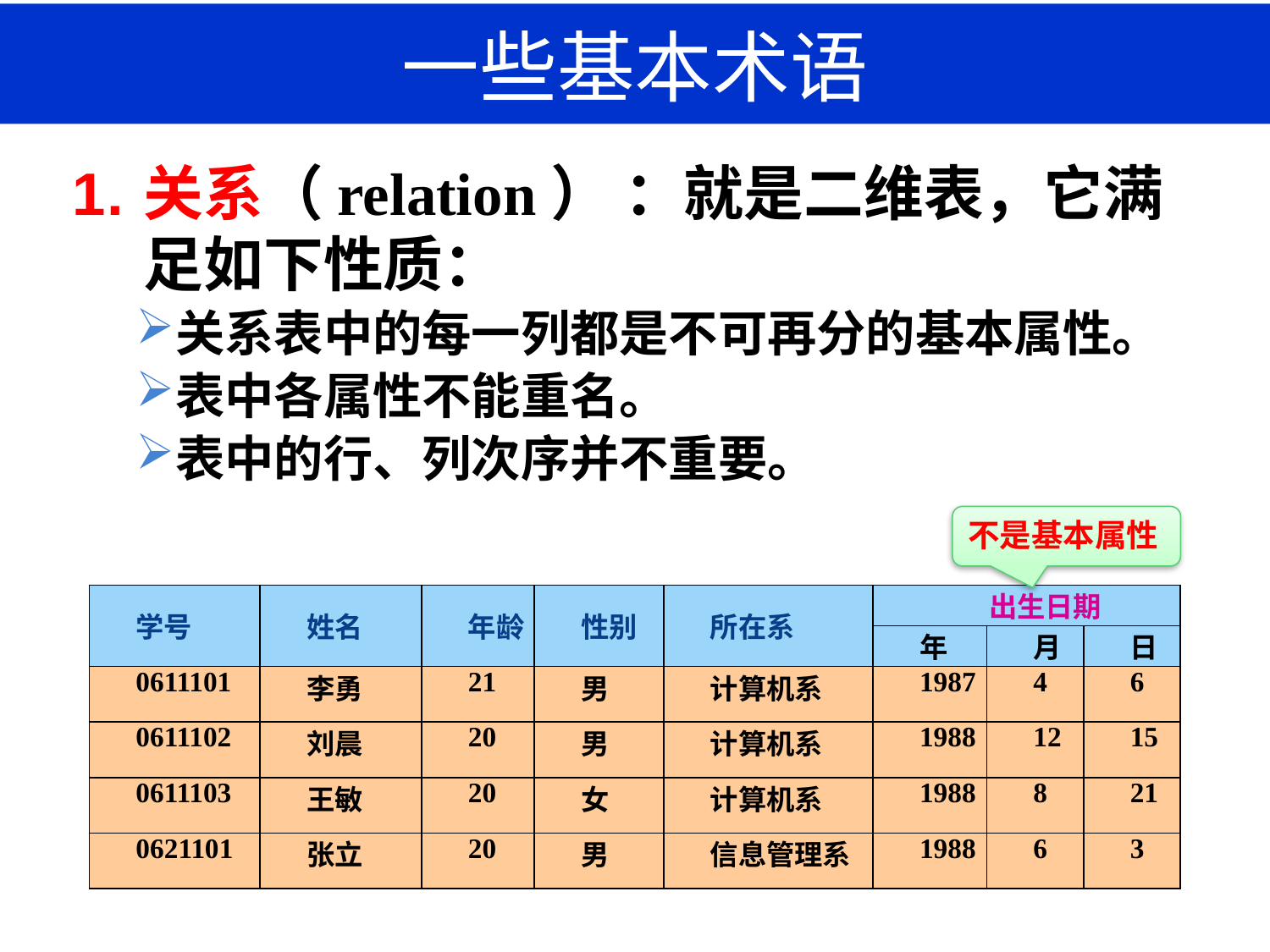

# 一些基本术语
关系（relation） ：就是二维表，它满足如下性质：
关系表中的每一列都是不可再分的基本属性。
表中各属性不能重名。
表中的行、列次序并不重要。
不是基本属性
| 学号 | 姓名 | 年龄 | 性别 | 所在系 | 出生日期 |  |  |
| --- | --- | --- | --- | --- | --- | --- | --- |
|  |  |  |  |  | 年 | 月 | 日 |
| 0611101 | 李勇 | 21 | 男 | 计算机系 | 1987 | 4 | 6 |
| 0611102 | 刘晨 | 20 | 男 | 计算机系 | 1988 | 12 | 15 |
| 0611103 | 王敏 | 20 | 女 | 计算机系 | 1988 | 8 | 21 |
| 0621101 | 张立 | 20 | 男 | 信息管理系 | 1988 | 6 | 3 |